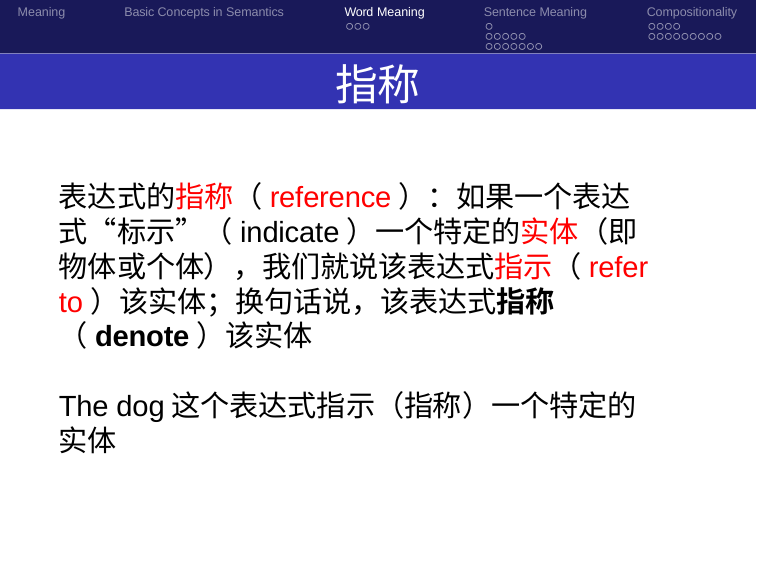

Meaning
Basic Concepts in Semantics
Word Meaning
Sentence Meaning
Compositionality

指称
表达式的指称（reference）：如果一个表达式“标示”（indicate）一个特定的实体（即物体或个体），我们就说该表达式指示（refer to）该实体；换句话说，该表达式指称（denote）该实体

The dog这个表达式指示（指称）一个特定的实体